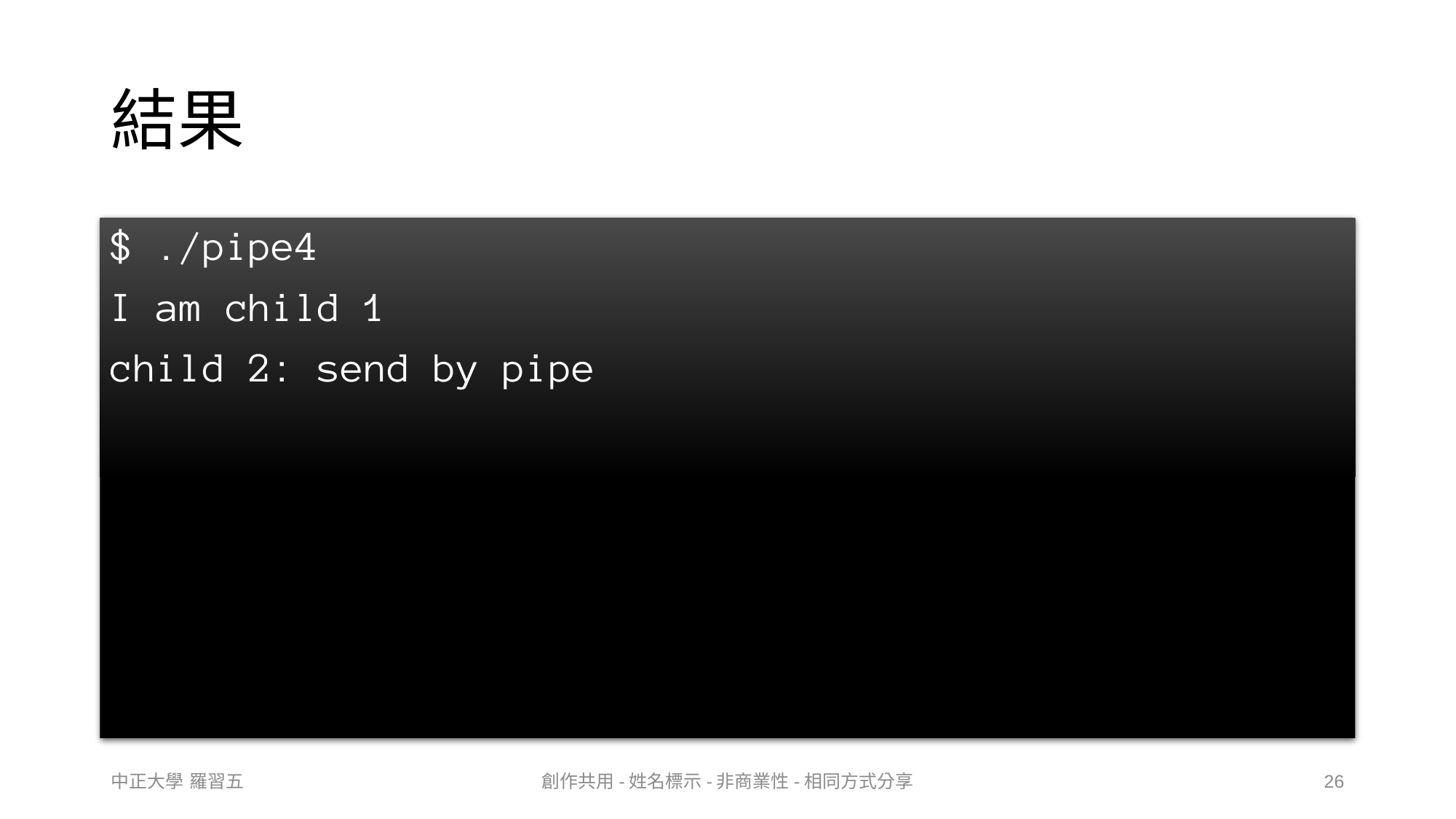

# 結果
$ ./pipe4
I am child 1
child 2: send by pipe
中正大學 羅習五
創作共用-姓名標示-非商業性-相同方式分享
26